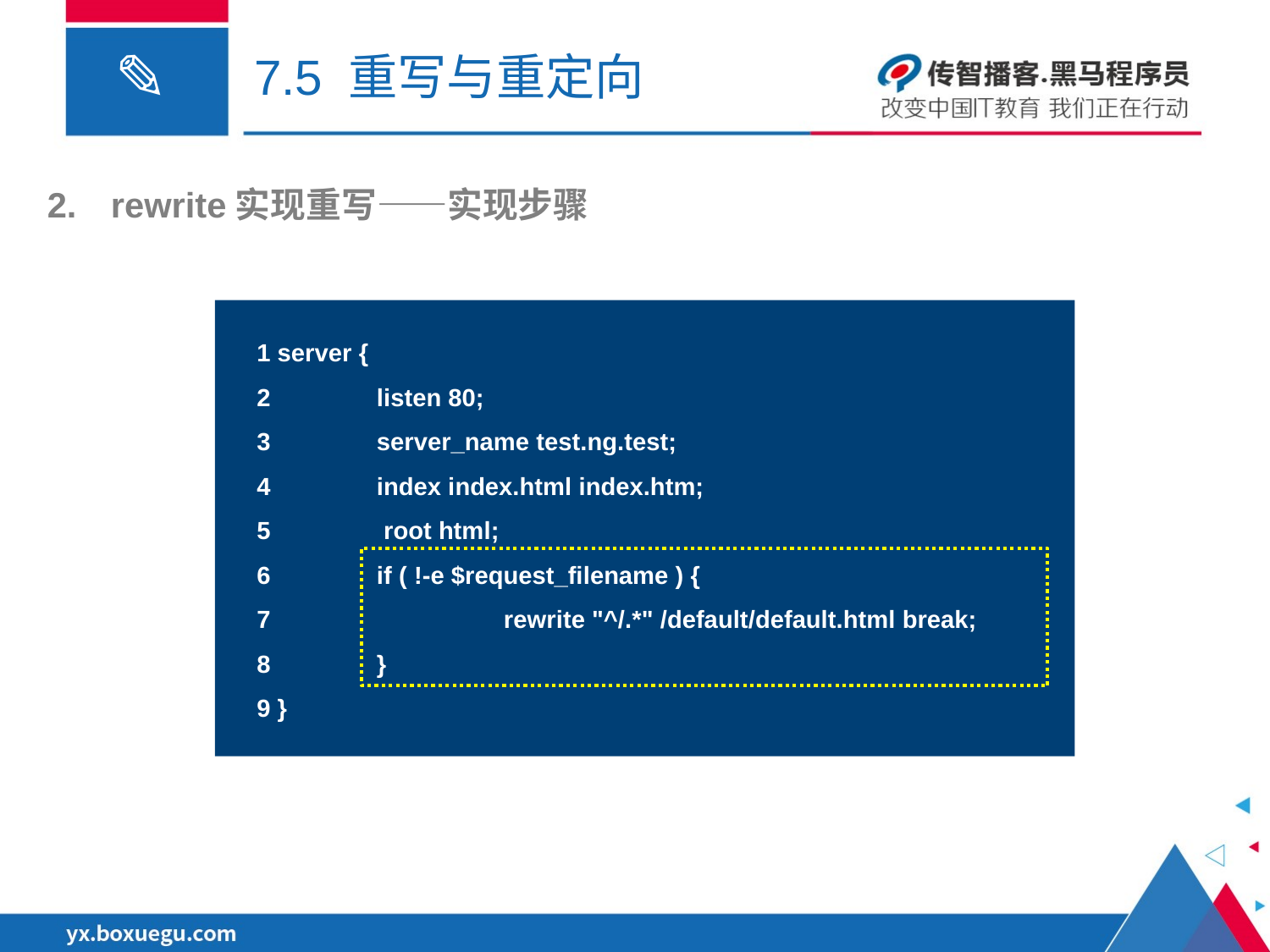

# 7.5 重写与重定向
rewrite实现重写——实现步骤

 1 server {
 2	listen 80;
 3	server_name test.ng.test;
 4	index index.html index.htm;
 5	 root html;
 6	if ( !-e $request_filename ) {
 7		rewrite "^/.*" /default/default.html break;
 8	}
 9 }